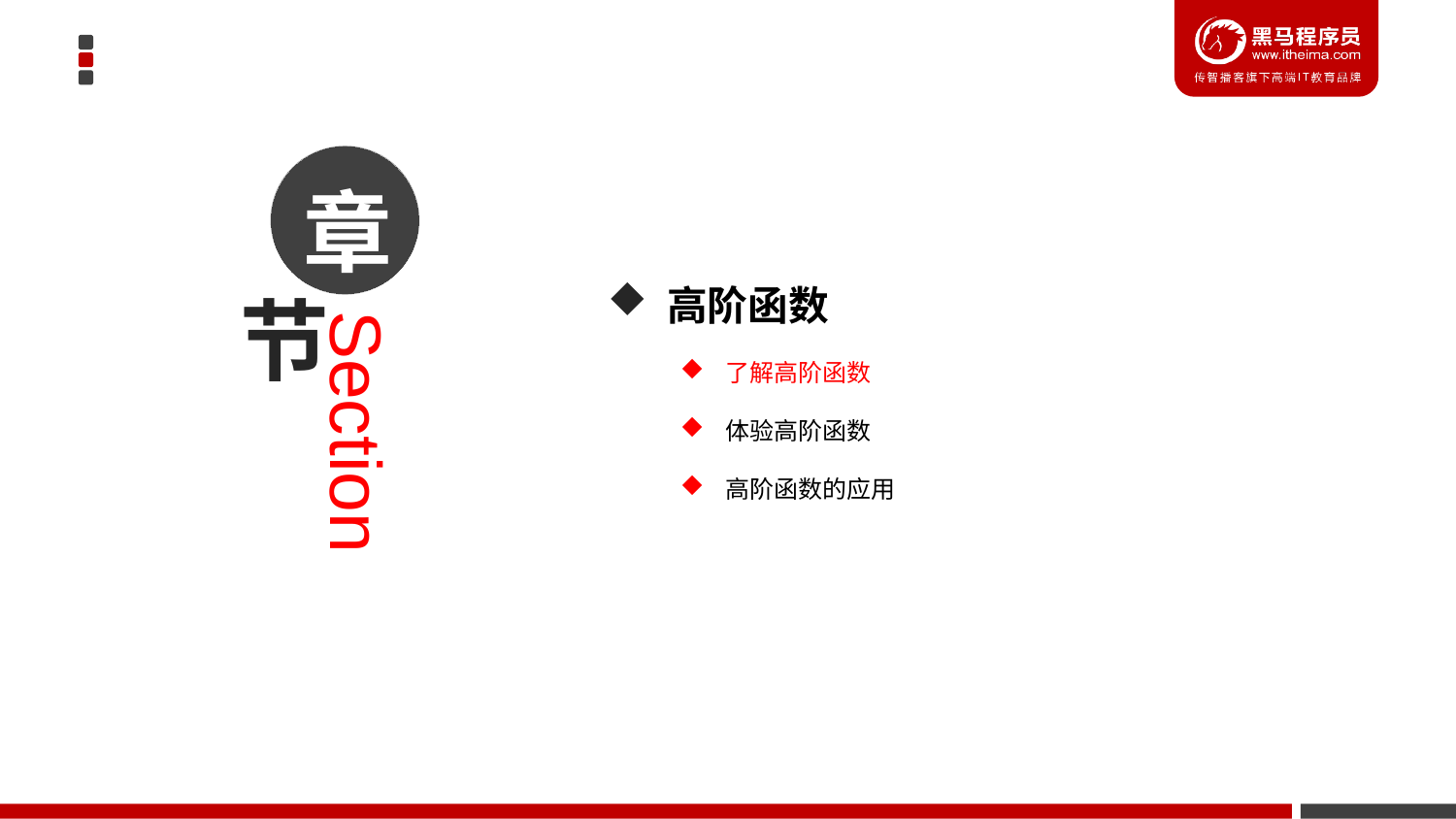

章
 高阶函数
了解高阶函数
体验高阶函数
高阶函数的应用

节
Section